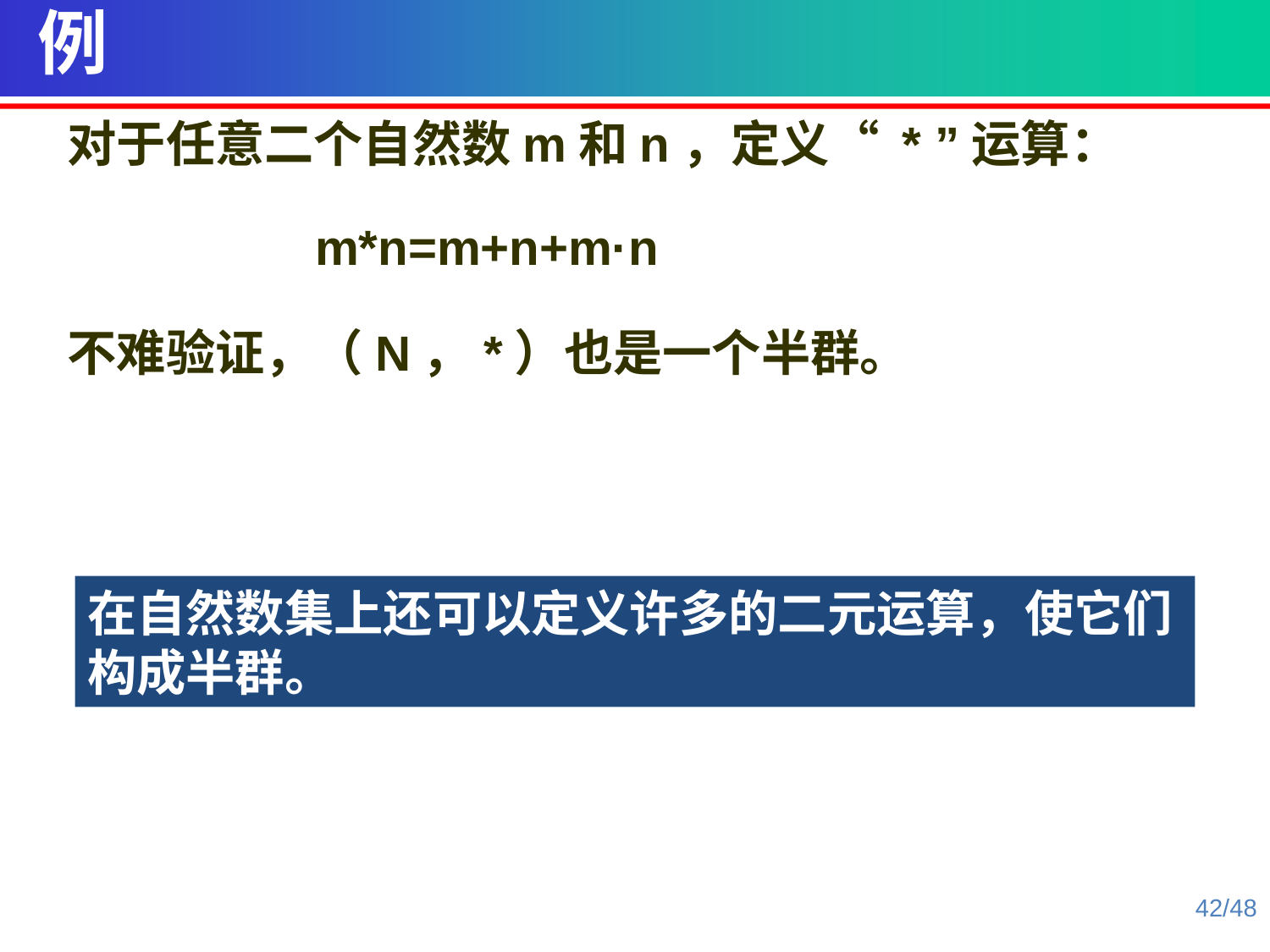

例
对于任意二个自然数m和n，定义“ * ”运算：
                  m*n=m+n+m·n
不难验证，（N，*）也是一个半群。
在自然数集上还可以定义许多的二元运算，使它们构成半群。
42/48